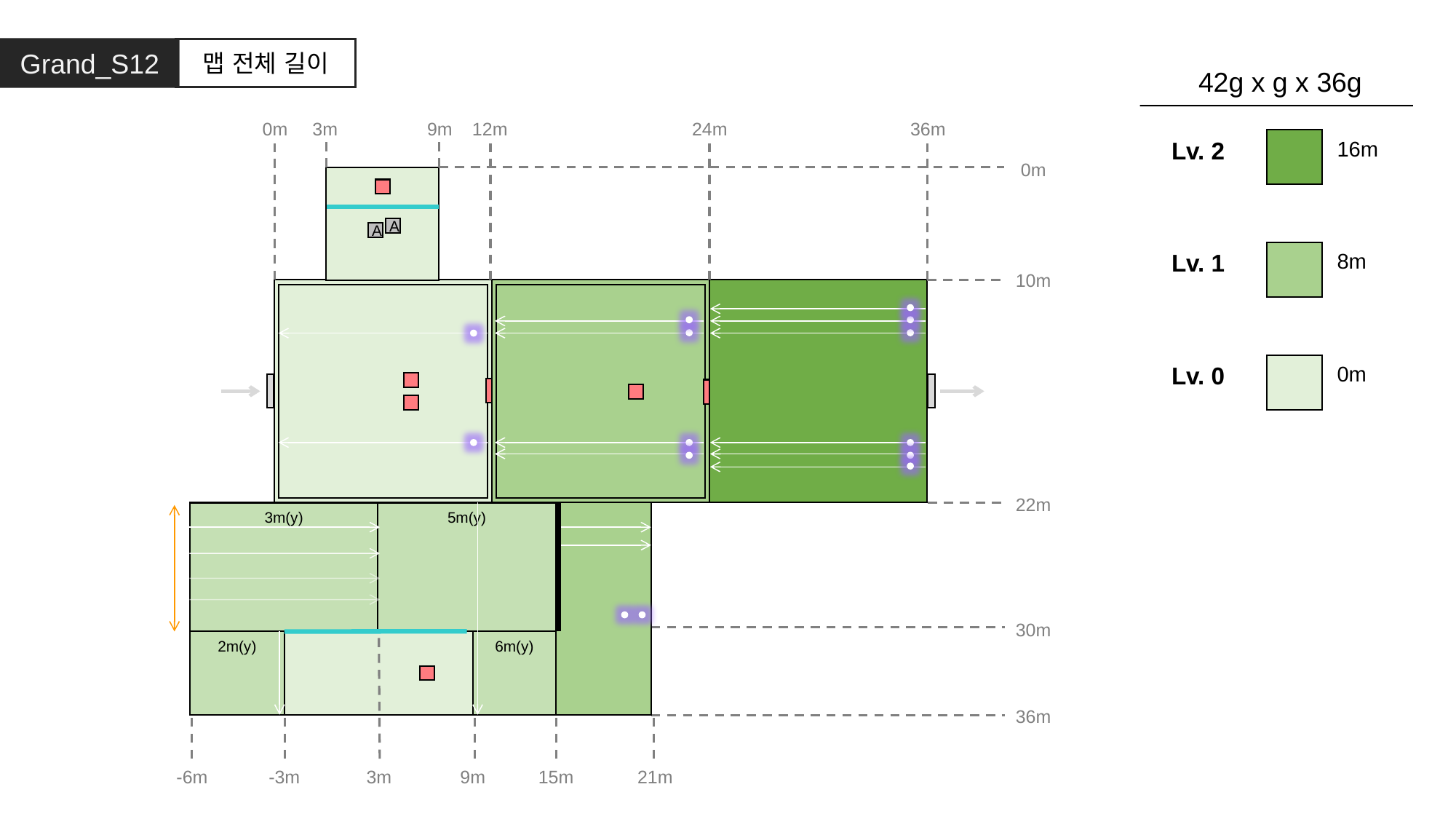

Grand_S12
맵 전체 길이
42g x g x 36g

0m
3m
9m
12m
24m
36m

Lv. 2
16m
0m

A
A

Lv. 1
8m
10m

Lv. 0

0m

22m

3m(y)
5m(y)

30m
2m(y)

6m(y)

36m
-6m
-3m
3m
9m
15m
21m